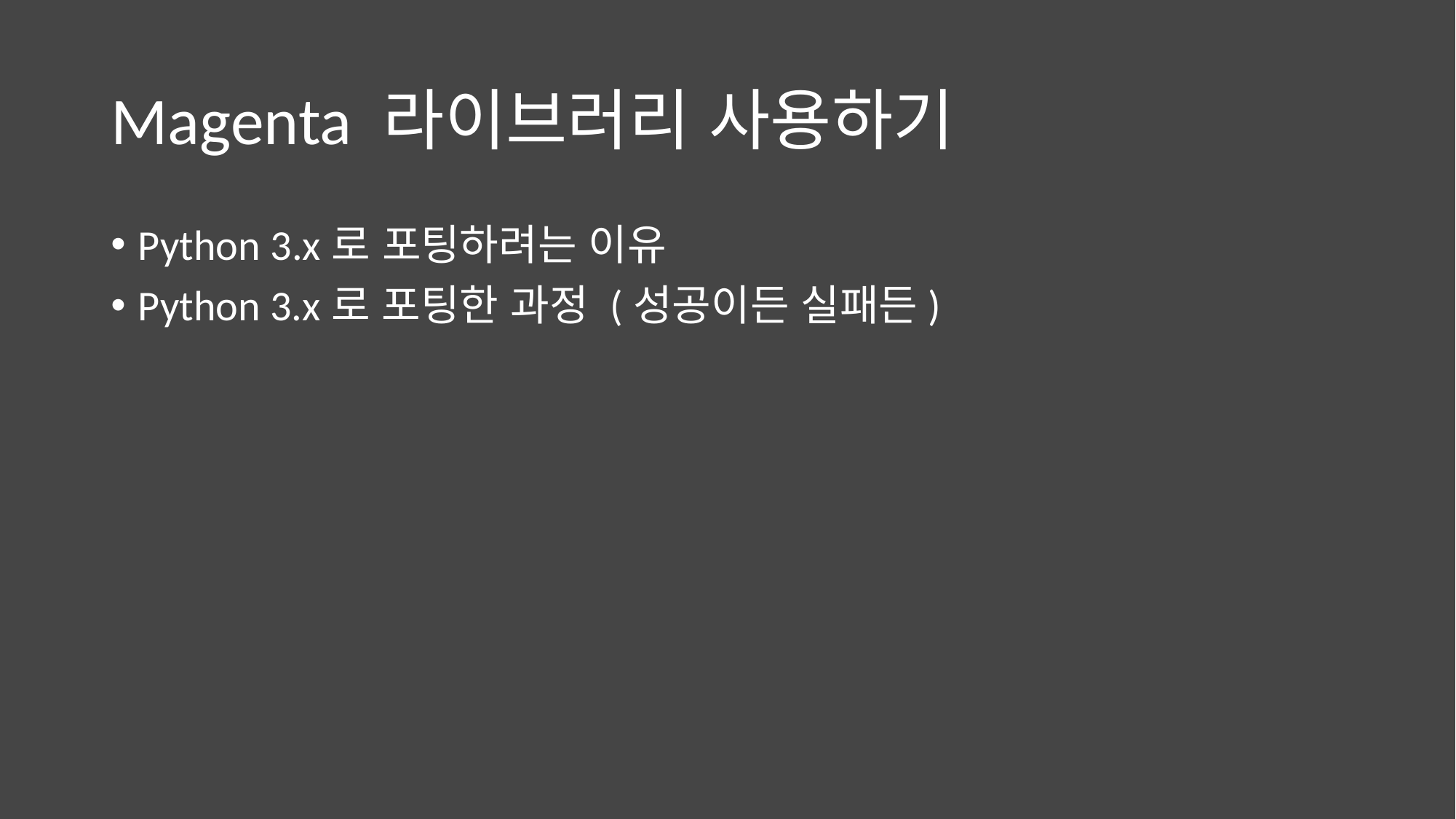

# Magenta 라이브러리 사용하기
Python 3.x로 포팅하려는 이유
Python 3.x로 포팅한 과정 (성공이든 실패든)